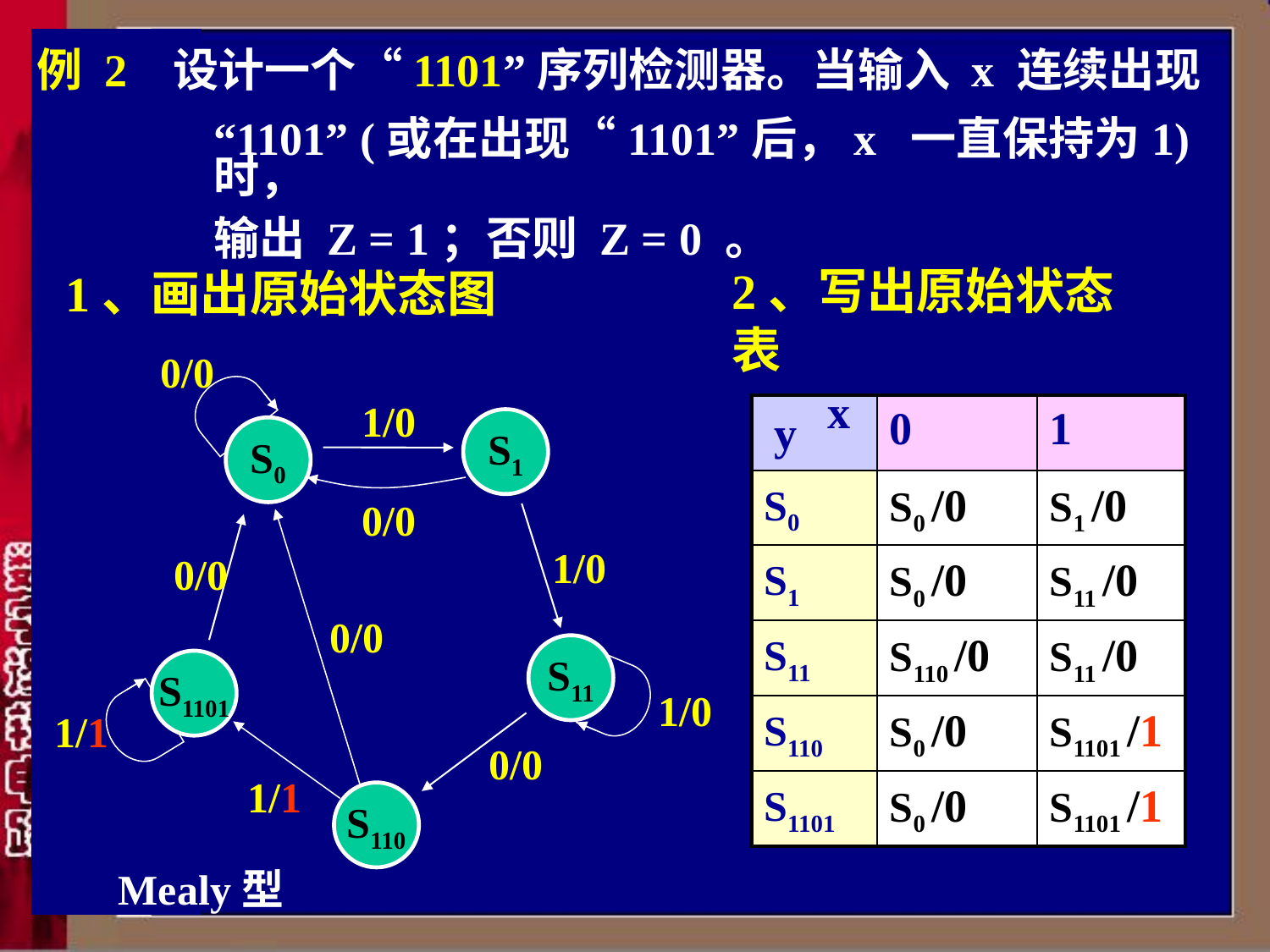

# 例 2   设计一个“1101”序列检测器。当输入 x 连续出现

“1101” (或在出现“1101”后，x  一直保持为1)时，
输出 Z = 1；否则 Z = 0 。
2、写出原始状态表
1、画出原始状态图
0/0

x
y
1/0

|  | 0 | 1 |
| --- | --- | --- |
| S0 | S0 /0 | S1 /0 |
| S1 | S0 /0 | S11 /0 |
| S11 | S110 /0 | S11 /0 |
| S110 | S0 /0 | S1101 /1 |
| S1101 | S0 /0 | S1101 /1 |
S1
S0

0/0

0/0

0/0

1/0
S11
S1101

1/0

1/1

0/0

1/1
S110
Mealy型